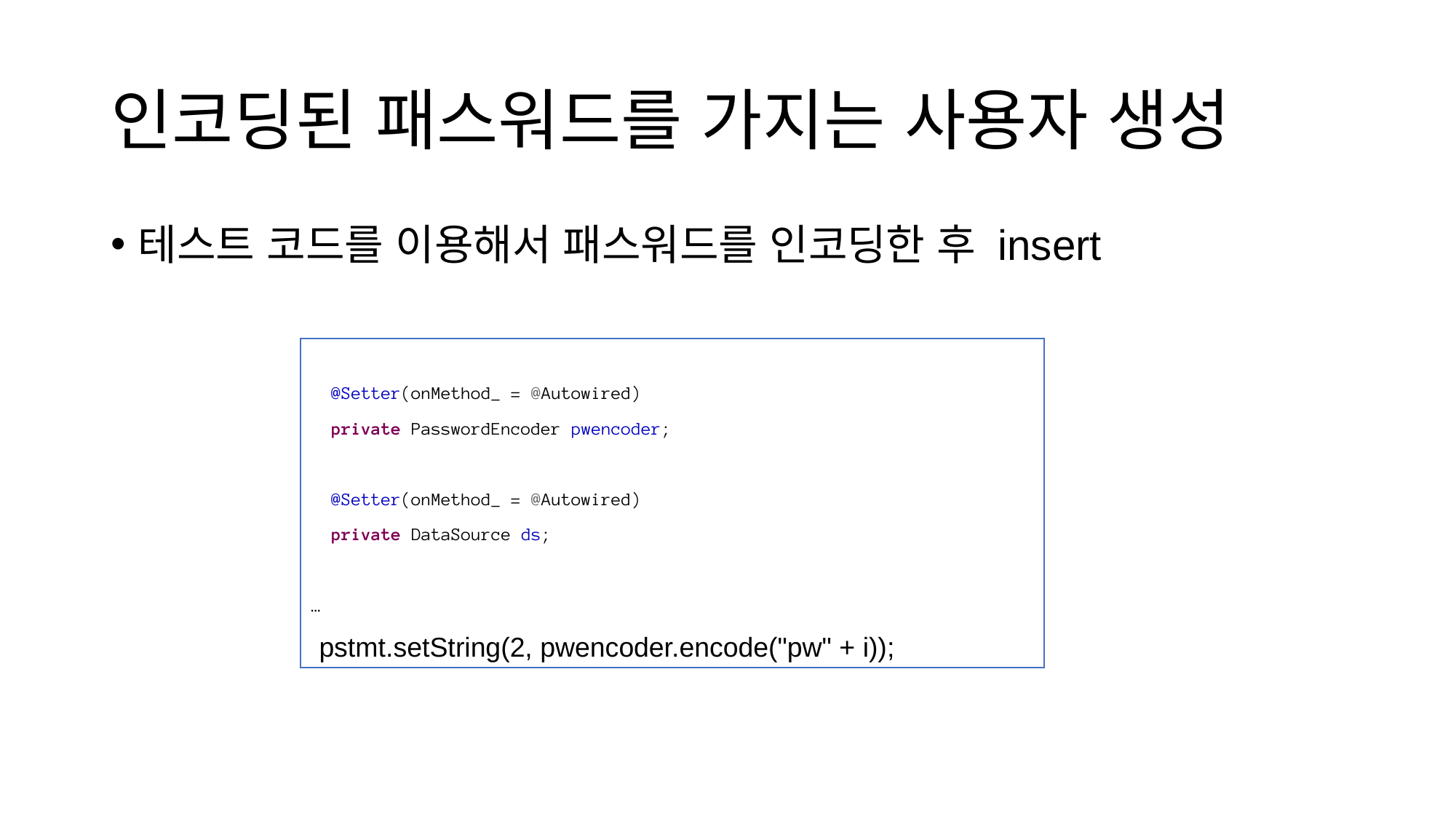

# 인코딩된 패스워드를 가지는 사용자 생성
테스트 코드를 이용해서 패스워드를 인코딩한 후 insert

  @Setter(onMethod_ = @Autowired)
  private PasswordEncoder pwencoder;

  @Setter(onMethod_ = @Autowired)
  private DataSource ds;

…
 pstmt.setString(2, pwencoder.encode("pw" + i));